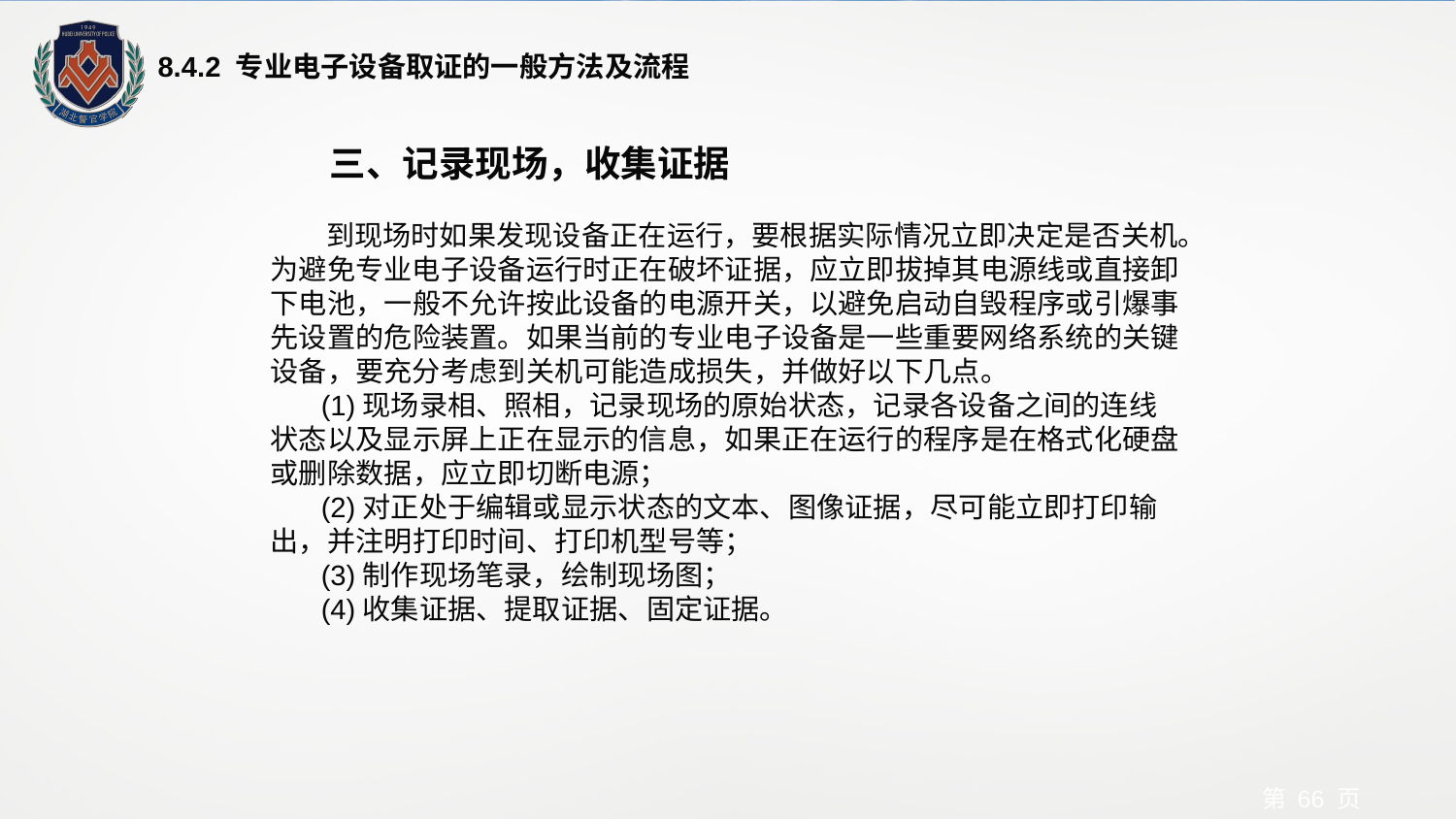

8.4.2 专业电子设备取证的一般方法及流程
 三、记录现场，收集证据

 到现场时如果发现设备正在运行，要根据实际情况立即决定是否关机。为避免专业电子设备运行时正在破坏证据，应立即拔掉其电源线或直接卸下电池，一般不允许按此设备的电源开关，以避免启动自毁程序或引爆事先设置的危险装置。如果当前的专业电子设备是一些重要网络系统的关键设备，要充分考虑到关机可能造成损失，并做好以下几点。
 (1)现场录相、照相，记录现场的原始状态，记录各设备之间的连线状态以及显示屏上正在显示的信息，如果正在运行的程序是在格式化硬盘或删除数据，应立即切断电源；
 (2)对正处于编辑或显示状态的文本、图像证据，尽可能立即打印输出，并注明打印时间、打印机型号等；
 (3)制作现场笔录，绘制现场图；
 (4)收集证据、提取证据、固定证据。

图9-16 正版软件文件列表机关键文件的属性